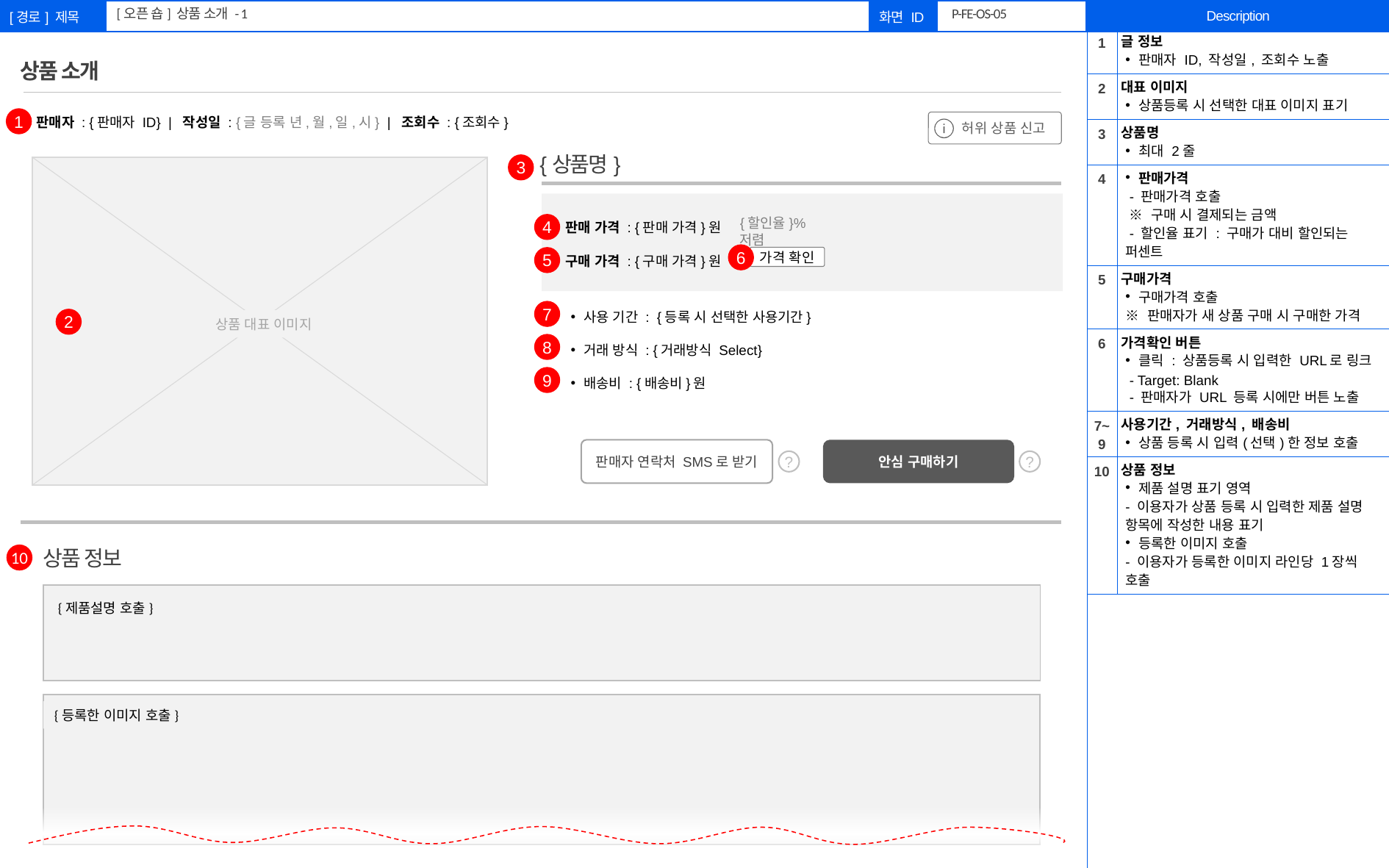

[오픈 숍] 상품 소개 - 1
# P-FE-OS-05
| 1 | 글 정보 판매자 ID, 작성일, 조회수 노출 |
| --- | --- |
| 2 | 대표 이미지 상품등록 시 선택한 대표 이미지 표기 |
| 3 | 상품명 최대 2줄 |
| 4 | 판매가격 - 판매가격 호출 ※ 구매 시 결제되는 금액 - 할인율 표기 : 구매가 대비 할인되는 퍼센트 |
| 5 | 구매가격 구매가격 호출 ※ 판매자가 새 상품 구매 시 구매한 가격 |
| 6 | 가격확인 버튼 클릭 : 상품등록 시 입력한 URL로 링크 - Target: Blank - 판매자가 URL 등록 시에만 버튼 노출 |
| 7~9 | 사용기간, 거래방식, 배송비 상품 등록 시 입력(선택)한 정보 호출 |
| 10 | 상품 정보 제품 설명 표기 영역 - 이용자가 상품 등록 시 입력한 제품 설명 항목에 작성한 내용 표기 등록한 이미지 호출 - 이용자가 등록한 이미지 라인당 1장씩 호출 |
|  |  |
상품 소개
판매자 : {판매자 ID}  |  작성일 : {글 등록 년,월,일,시}  |  조회수 : {조회수}
1
허위 상품 신고

{상품명}
3

상품 대표 이미지

{할인율}% 저렴
판매 가격 : {판매 가격}원
구매 가격 : {구매 가격}원
4
6
5
가격 확인
사용 기간 :  {등록 시 선택한 사용기간}
거래 방식 : {거래방식 Select}
배송비 : {배송비}원
7
2
8
9
판매자 연락처 SMS로 받기
안심 구매하기
?
?
10
상품 정보
|  |
| --- |
{제품설명 호출}
|  |
| --- |
{등록한 이미지 호출}